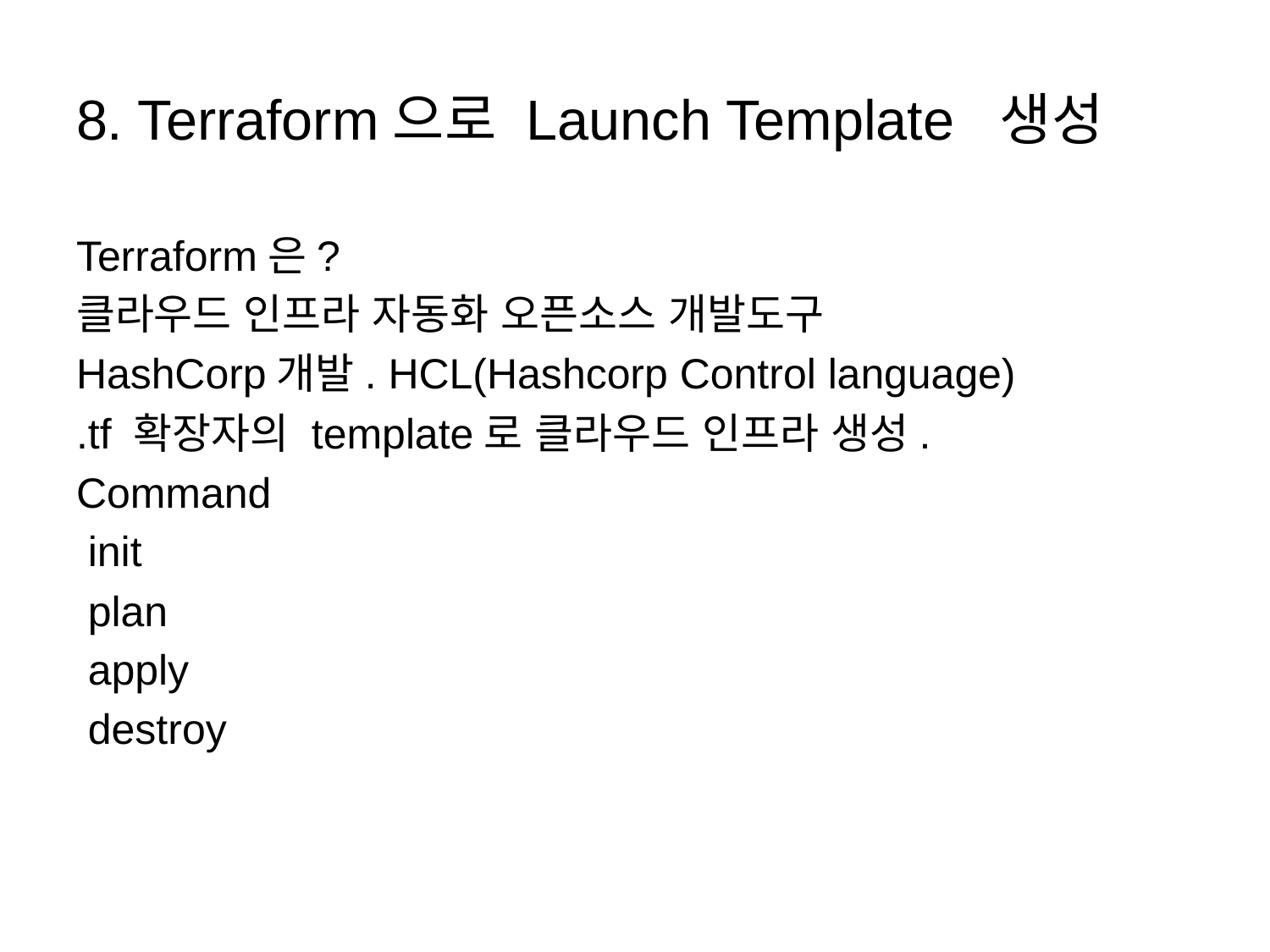

# 8. Terraform으로 Launch Template  생성
Terraform은?
클라우드 인프라 자동화 오픈소스 개발도구
HashCorp개발. HCL(Hashcorp Control language)
.tf 확장자의 template로 클라우드 인프라 생성.
Command
 init
 plan
 apply
 destroy